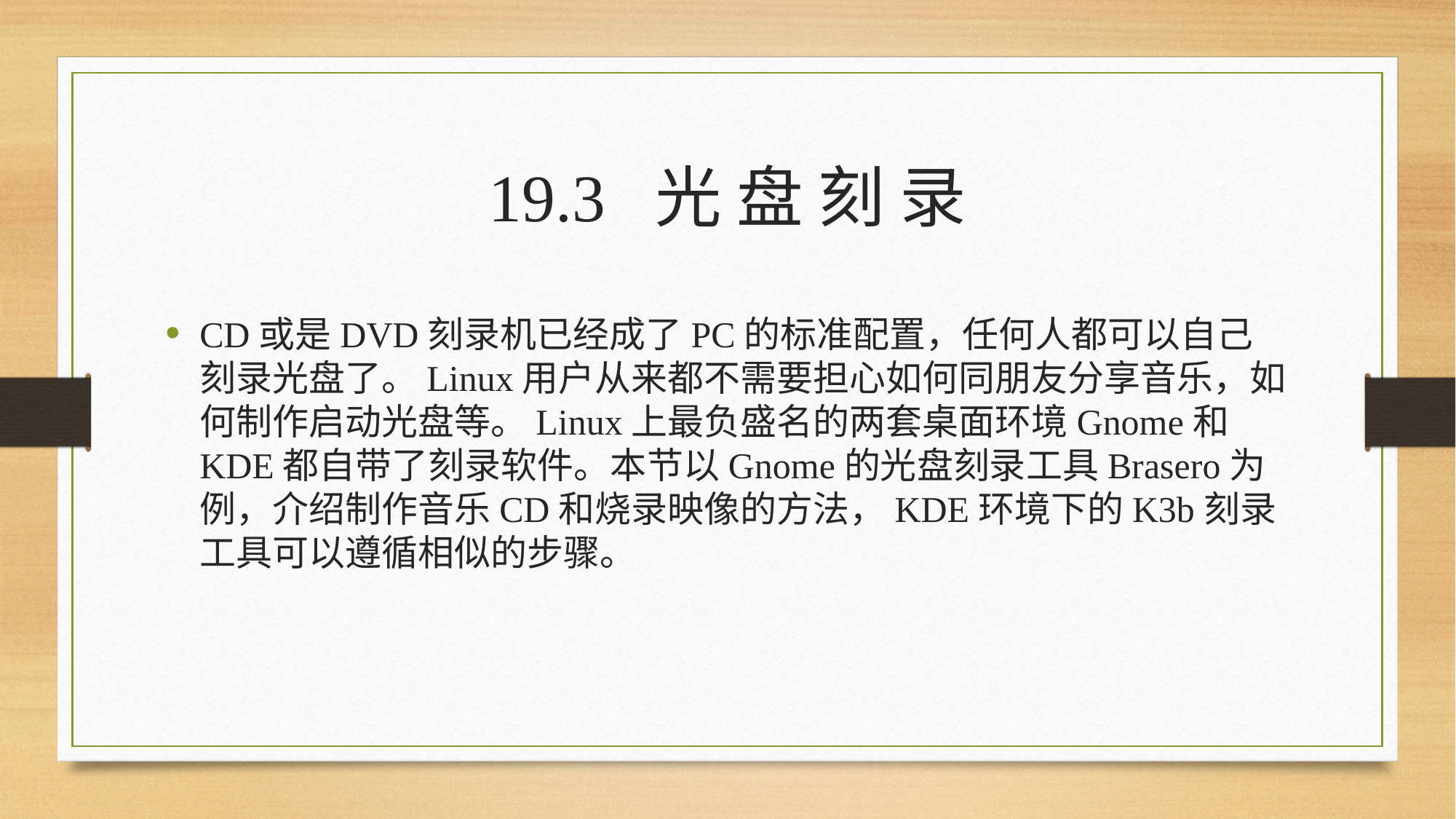

# 19.3  光 盘 刻 录
CD或是DVD刻录机已经成了PC的标准配置，任何人都可以自己刻录光盘了。Linux用户从来都不需要担心如何同朋友分享音乐，如何制作启动光盘等。Linux上最负盛名的两套桌面环境Gnome和KDE都自带了刻录软件。本节以Gnome的光盘刻录工具Brasero为例，介绍制作音乐CD和烧录映像的方法，KDE环境下的K3b刻录工具可以遵循相似的步骤。